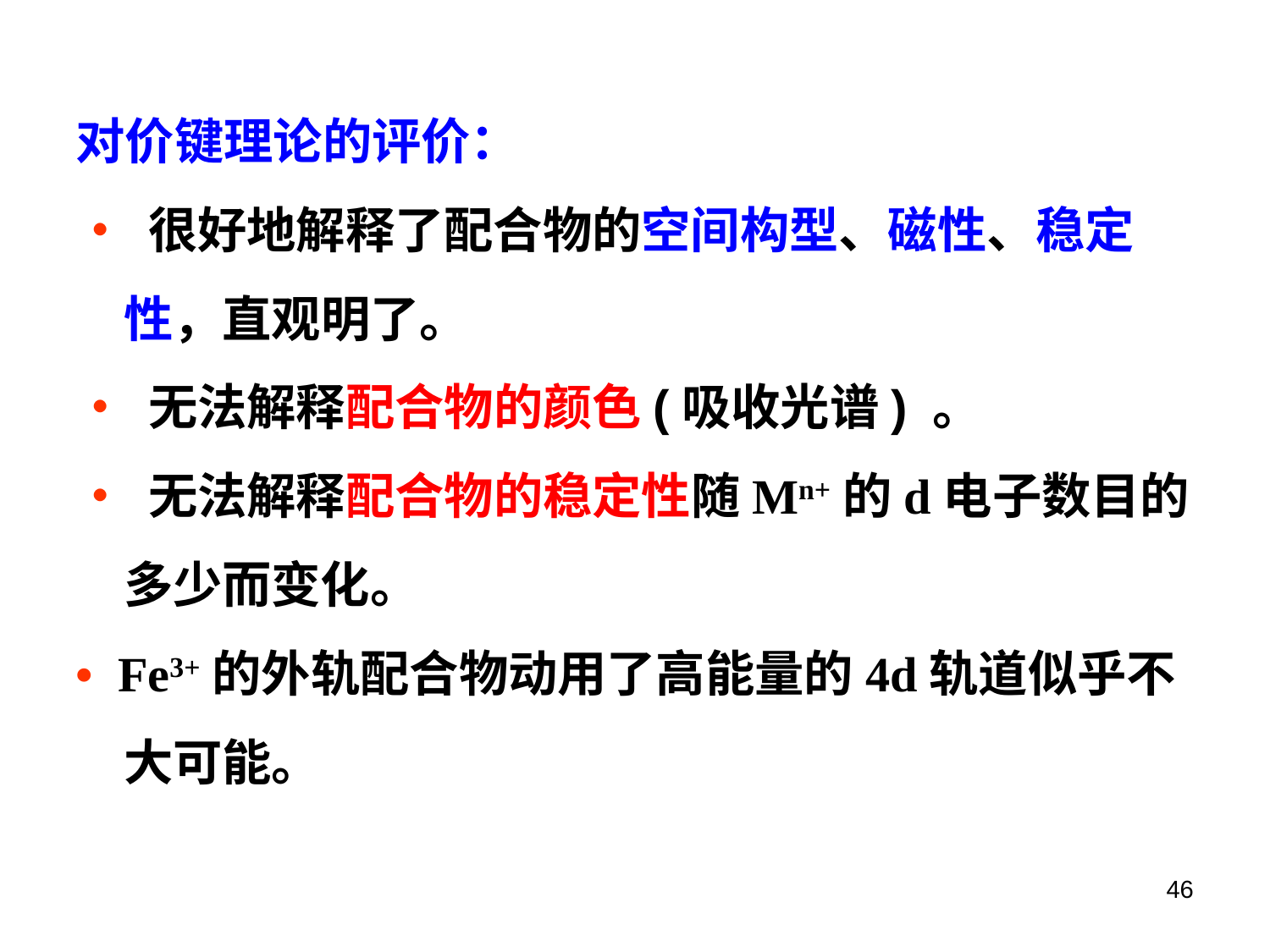

对价键理论的评价：
• 很好地解释了配合物的空间构型、磁性、稳定性，直观明了。
• 无法解释配合物的颜色(吸收光谱) 。
• 无法解释配合物的稳定性随Mn+的d电子数目的多少而变化。
•  Fe3+的外轨配合物动用了高能量的4d轨道似乎不大可能。
46